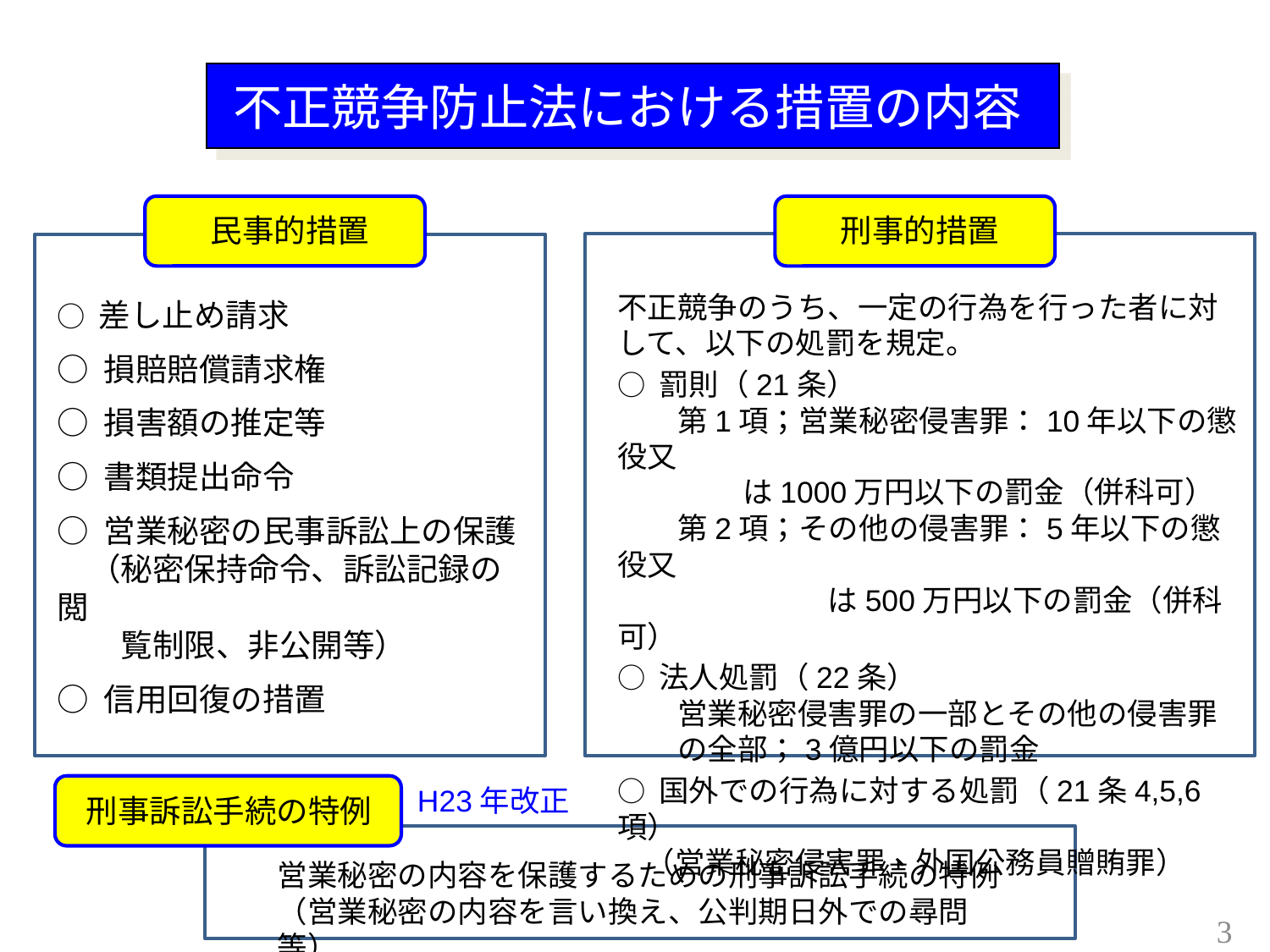

不正競争防止法における措置の内容

民事的措置

刑事的措置

○ 差し止め請求
○ 損賠賠償請求権
○ 損害額の推定等
○ 書類提出命令
○ 営業秘密の民事訴訟上の保護
　（秘密保持命令、訴訟記録の閲
　　覧制限、非公開等）
○ 信用回復の措置

不正競争のうち、一定の行為を行った者に対して、以下の処罰を規定。
○ 罰則（21条）
　　第1項；営業秘密侵害罪：10年以下の懲役又
            　 は1000万円以下の罰金（併科可）
　　第2項；その他の侵害罪：5年以下の懲役又
　　　　　　　は500万円以下の罰金（併科可）
○ 法人処罰（22条）
　　営業秘密侵害罪の一部とその他の侵害罪
　　の全部；3億円以下の罰金
○ 国外での行為に対する処罰（21条4,5,6項）
   （営業秘密侵害罪、外国公務員贈賄罪）

刑事訴訟手続の特例
H23年改正

営業秘密の内容を保護するための刑事訴訟手続の特例
（営業秘密の内容を言い換え、公判期日外での尋問等）
3